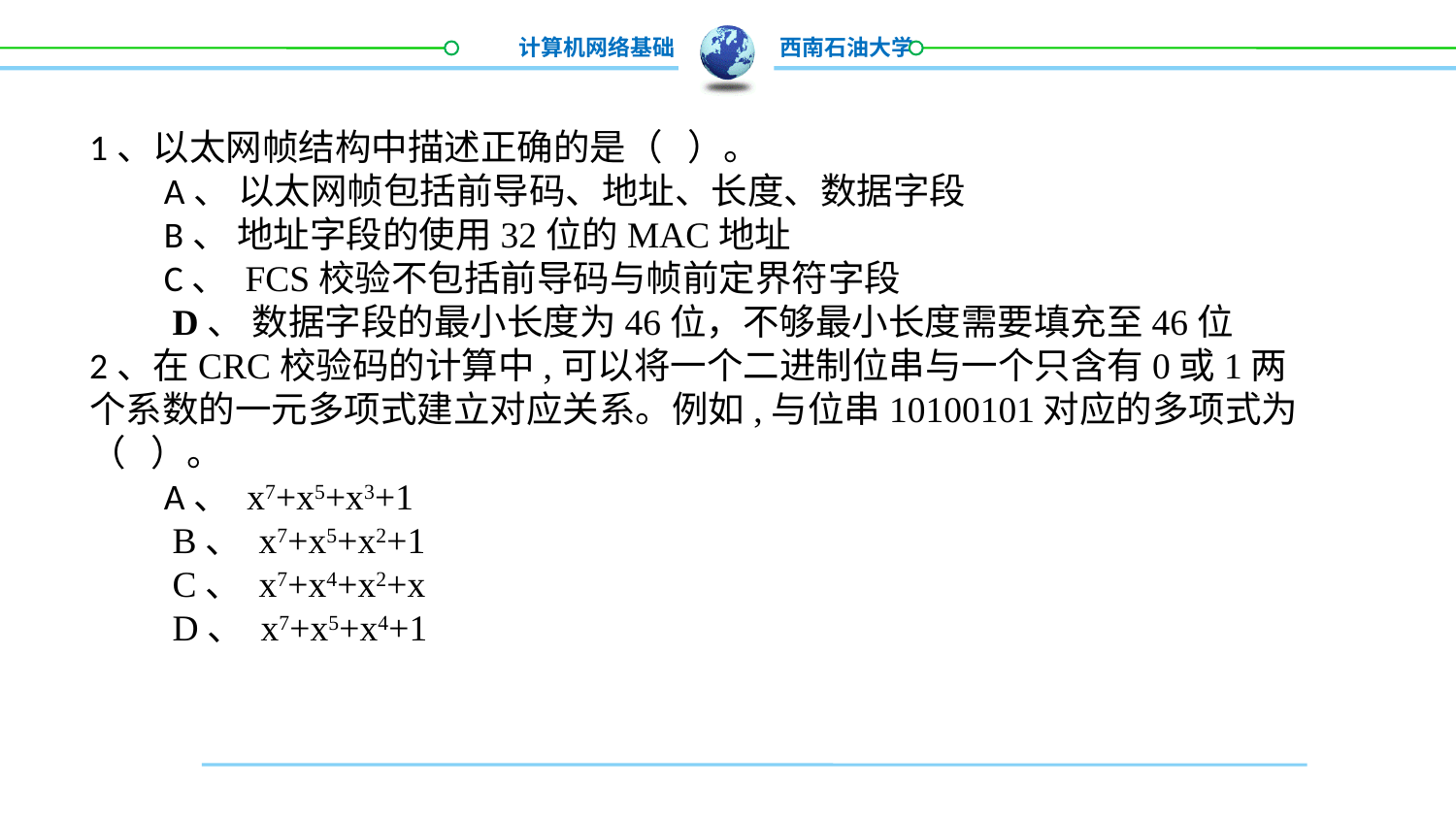

1、以太网帧结构中描述正确的是（   ）。         A、 以太网帧包括前导码、地址、长度、数据字段          B、 地址字段的使用32位的MAC地址         C、 FCS校验不包括前导码与帧前定界符字段          D、 数据字段的最小长度为46位，不够最小长度需要填充至46位
2、在CRC校验码的计算中,可以将一个二进制位串与一个只含有0或1两个系数的一元多项式建立对应关系。例如,与位串10100101对应的多项式为（   ）。         A、 x7+x5+x3+1          B、 x7+x5+x2+1          C、 x7+x4+x2+x          D、 x7+x5+x4+1